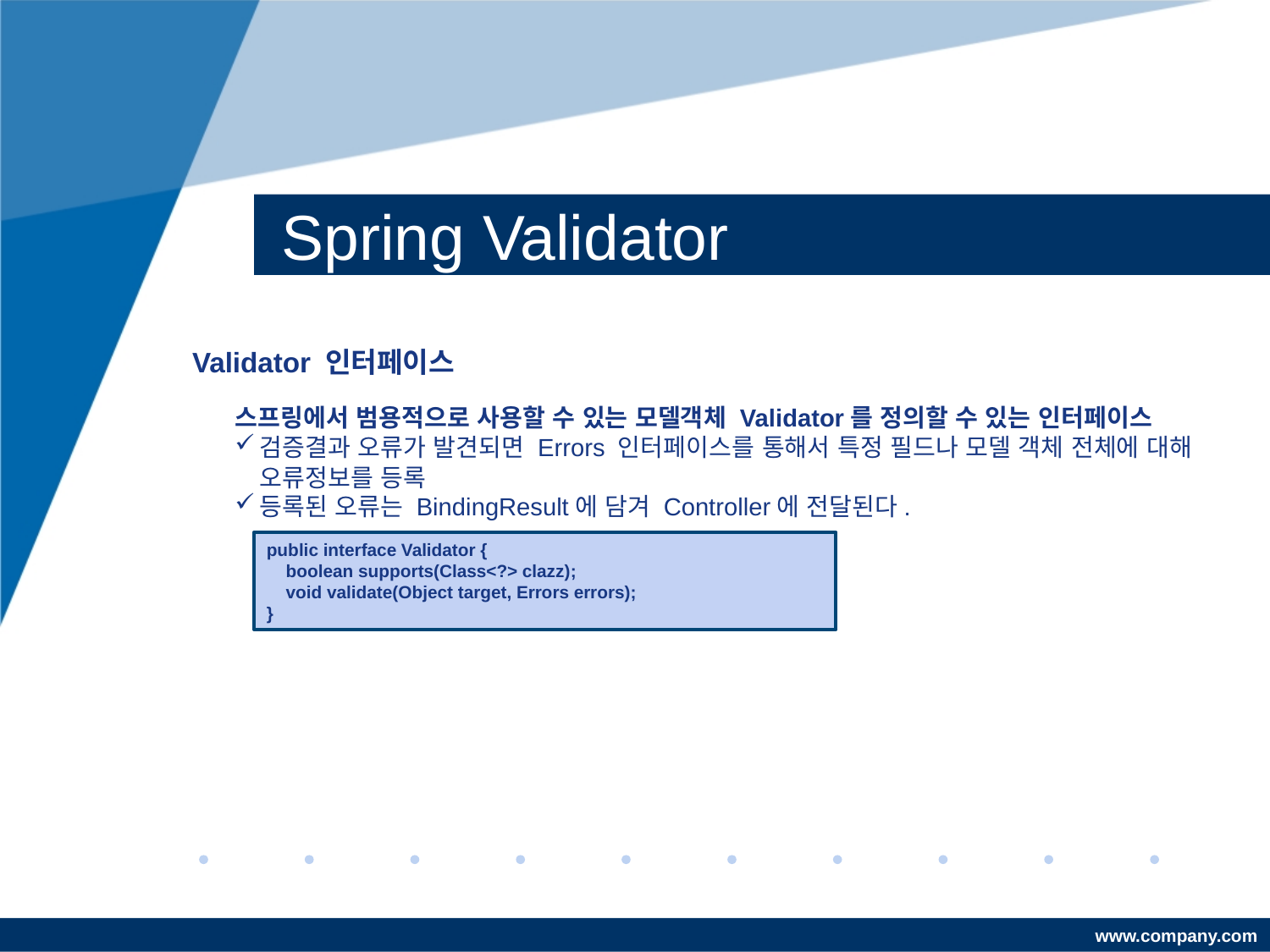

# Spring Validator
Validator 인터페이스
스프링에서 범용적으로 사용할 수 있는 모델객체 Validator를 정의할 수 있는 인터페이스
검증결과 오류가 발견되면 Errors 인터페이스를 통해서 특정 필드나 모델 객체 전체에 대해 오류정보를 등록
등록된 오류는 BindingResult에 담겨 Controller에 전달된다.
public interface Validator {
    boolean supports(Class<?> clazz);
    void validate(Object target, Errors errors);
}